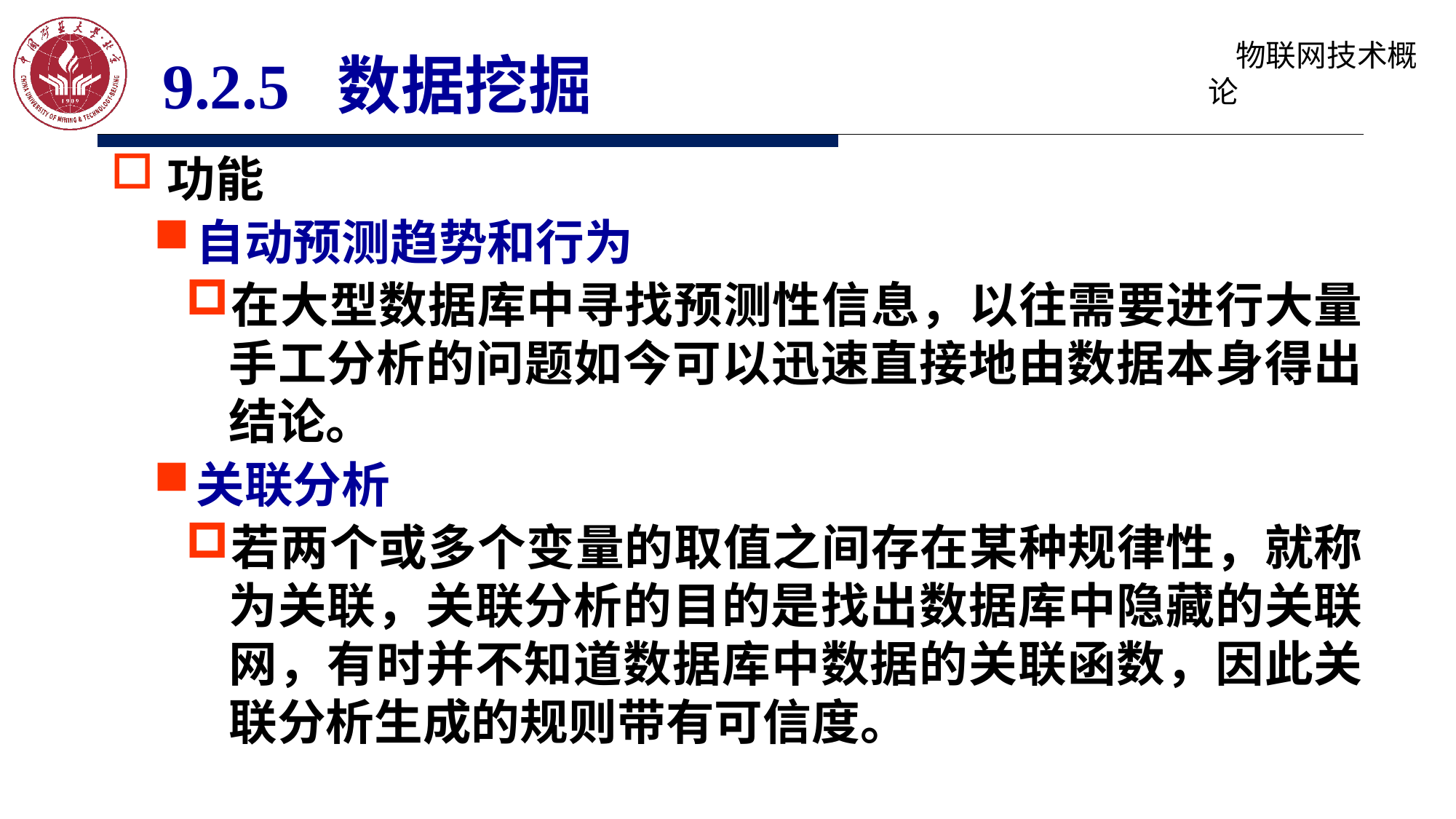

9.2.5  数据挖掘
功能
自动预测趋势和行为
在大型数据库中寻找预测性信息，以往需要进行大量手工分析的问题如今可以迅速直接地由数据本身得出结论。
关联分析
若两个或多个变量的取值之间存在某种规律性，就称为关联，关联分析的目的是找出数据库中隐藏的关联网，有时并不知道数据库中数据的关联函数，因此关联分析生成的规则带有可信度。